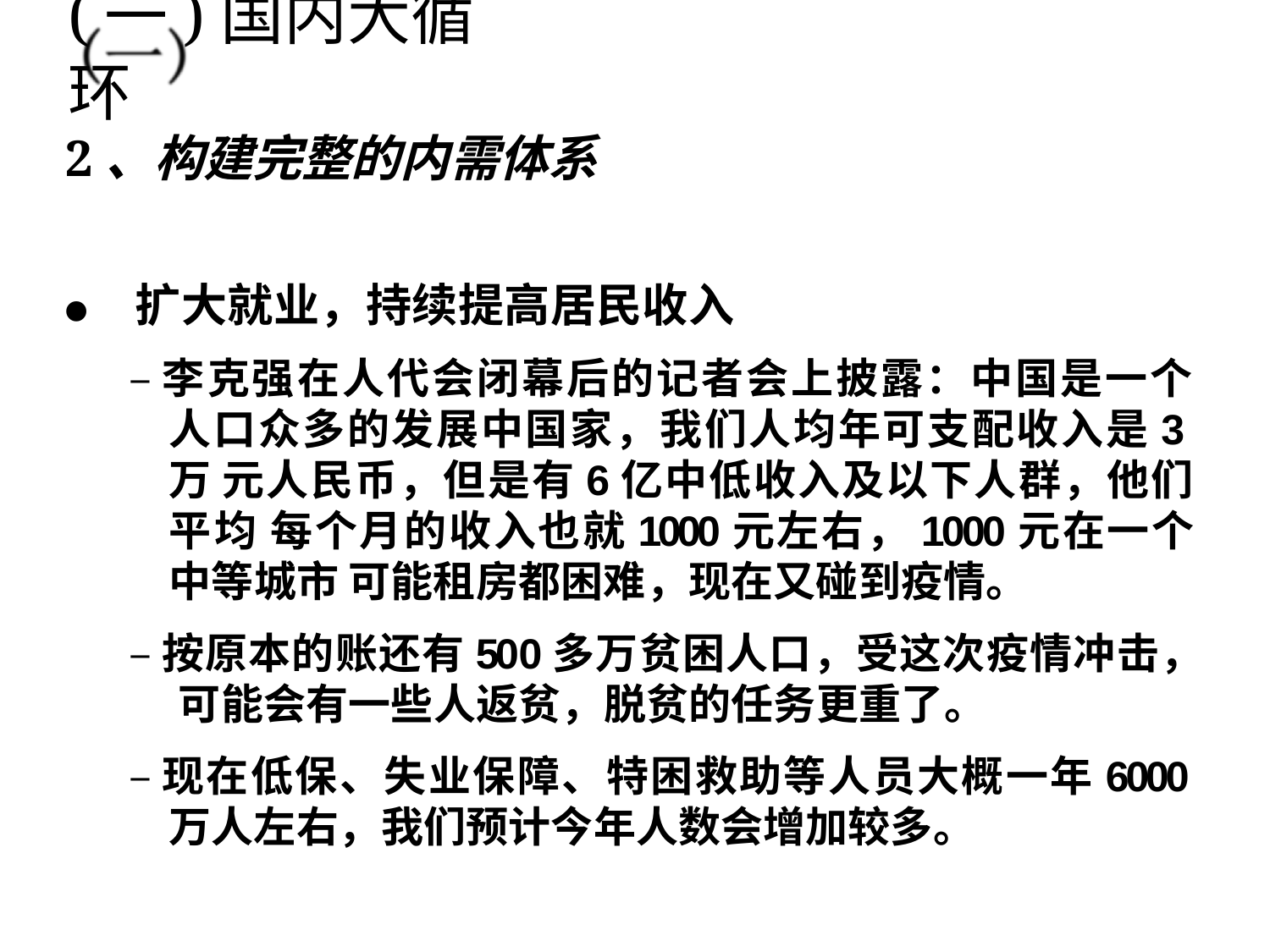

# (一)国内大循环
2、构建完整的内需体系

⚫ 扩大就业，持续提高居民收入
–李克强在人代会闭幕后的记者会上披露：中国是一个 人口众多的发展中国家，我们人均年可支配收入是3万 元人民币，但是有6亿中低收入及以下人群，他们平均 每个月的收入也就1000元左右，1000元在一个中等城市 可能租房都困难，现在又碰到疫情。
–按原本的账还有500多万贫困人口，受这次疫情冲击， 可能会有一些人返贫，脱贫的任务更重了。
–现在低保、失业保障、特困救助等人员大概一年6000 万人左右，我们预计今年人数会增加较多。